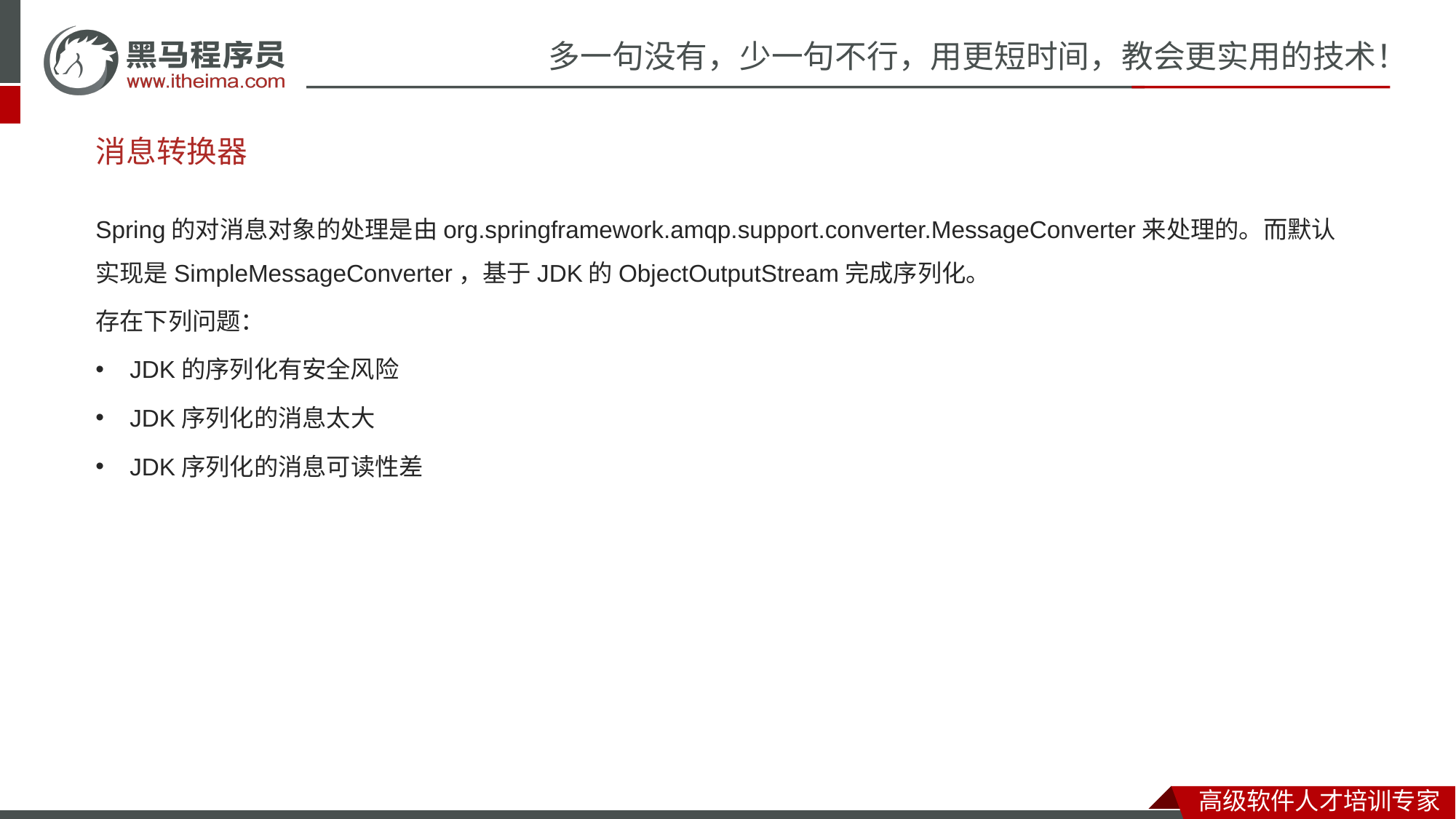

# 消息转换器
Spring的对消息对象的处理是由org.springframework.amqp.support.converter.MessageConverter来处理的。而默认实现是SimpleMessageConverter，基于JDK的ObjectOutputStream完成序列化。
存在下列问题：
JDK的序列化有安全风险
JDK序列化的消息太大
JDK序列化的消息可读性差